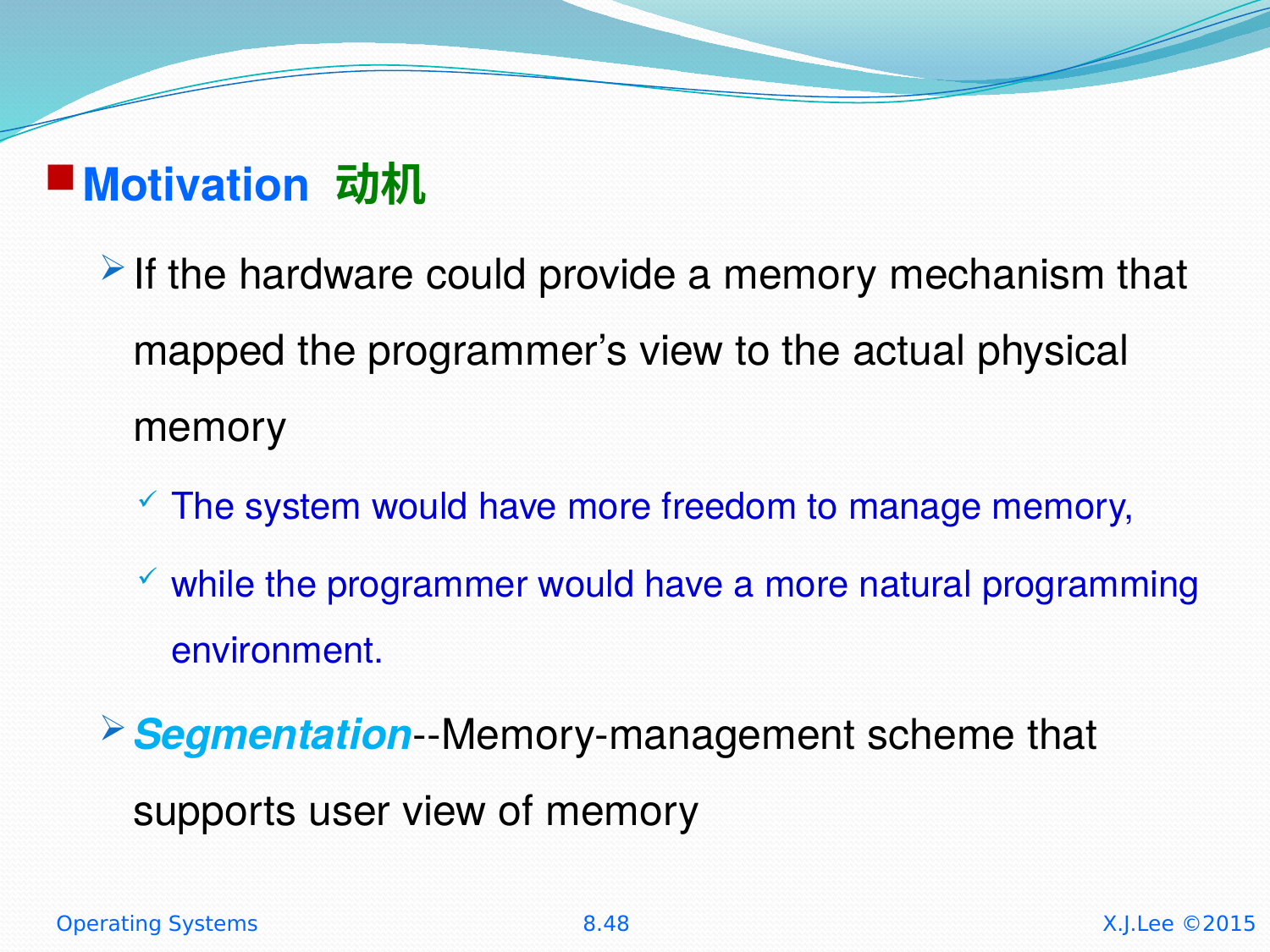

Motivation 动机
If the hardware could provide a memory mechanism that mapped the programmer’s view to the actual physical memory
The system would have more freedom to manage memory,
while the programmer would have a more natural programming environment.
Segmentation--Memory-management scheme that supports user view of memory
Operating Systems
8.48
X.J.Lee ©2015